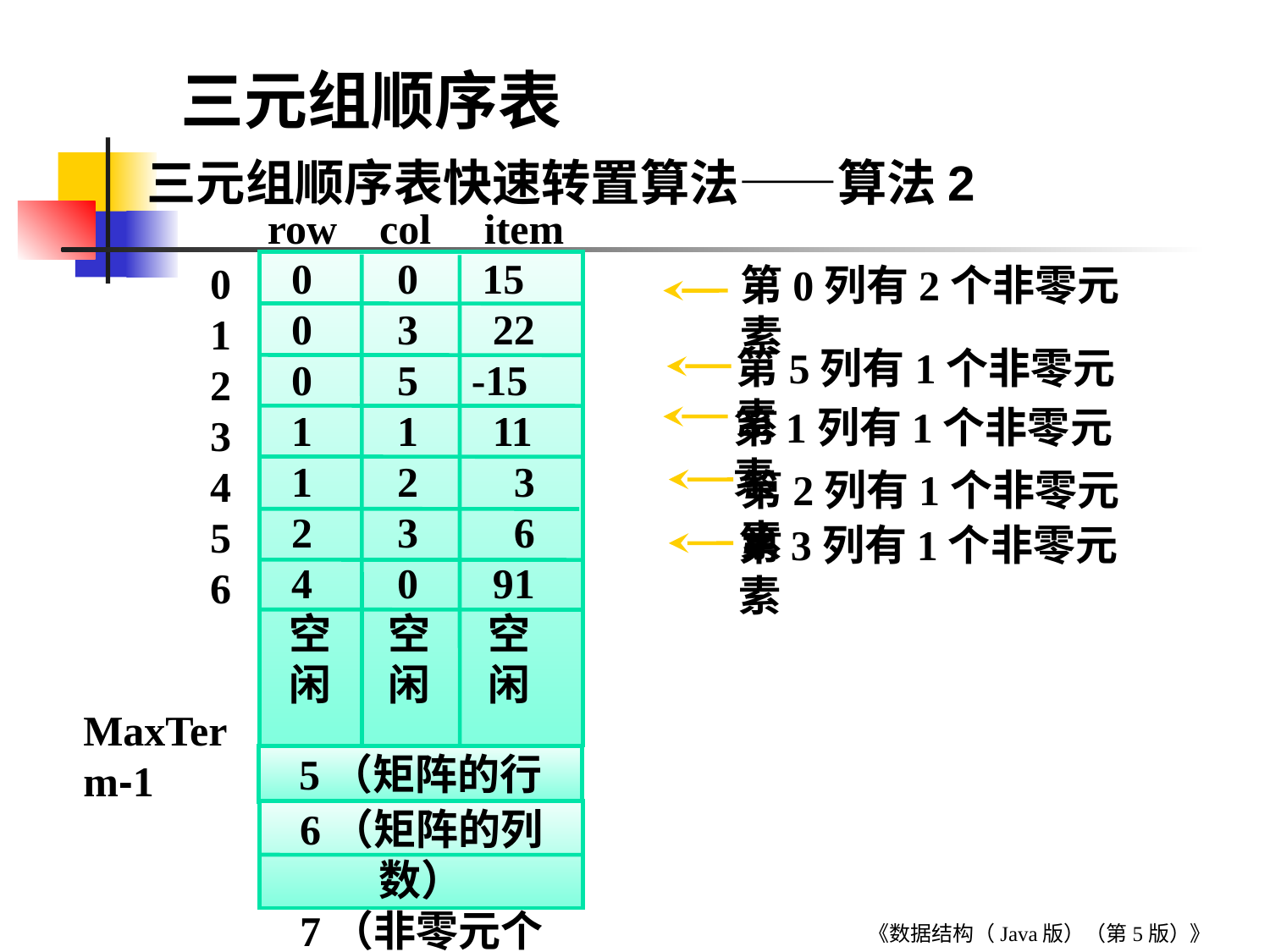

三元组顺序表
三元组顺序表快速转置算法——算法2
row    col     item
   0        0      15
   0        3       22
   0        5     -15
   1        1       11
   1        2         3
   2        3         6
   4        0       91
  空      空      空
  闲      闲      闲
第0列有2个非零元素

0
1
2
3
4
5
6

第5列有1个非零元素

第1列有1个非零元素

第2列有1个非零元素

第3列有1个非零元素

MaxTerm-1
5（矩阵的行数）
6（矩阵的列数）
7（非零元个数）

《数据结构（Java版）（第5版）》
42